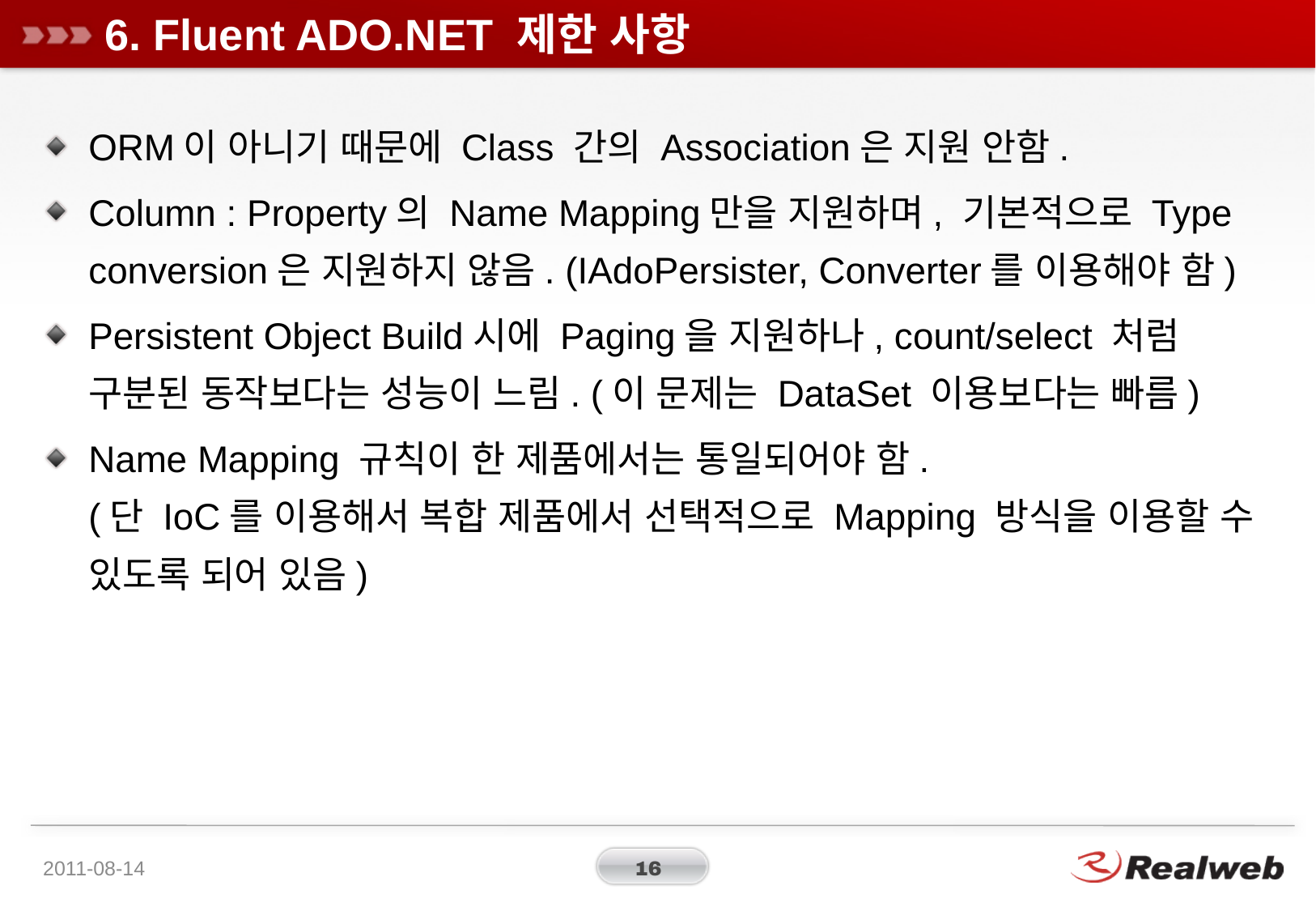

# 6. Fluent ADO.NET 제한 사항
ORM이 아니기 때문에 Class 간의 Association은 지원 안함.
Column : Property의 Name Mapping만을 지원하며, 기본적으로 Type conversion은 지원하지 않음. (IAdoPersister, Converter를 이용해야 함)
Persistent Object Build시에 Paging을 지원하나, count/select 처럼 구분된 동작보다는 성능이 느림. (이 문제는 DataSet 이용보다는 빠름)
Name Mapping 규칙이 한 제품에서는 통일되어야 함.
(단 IoC를 이용해서 복합 제품에서 선택적으로 Mapping 방식을 이용할 수 있도록 되어 있음)

2011-08-14
16